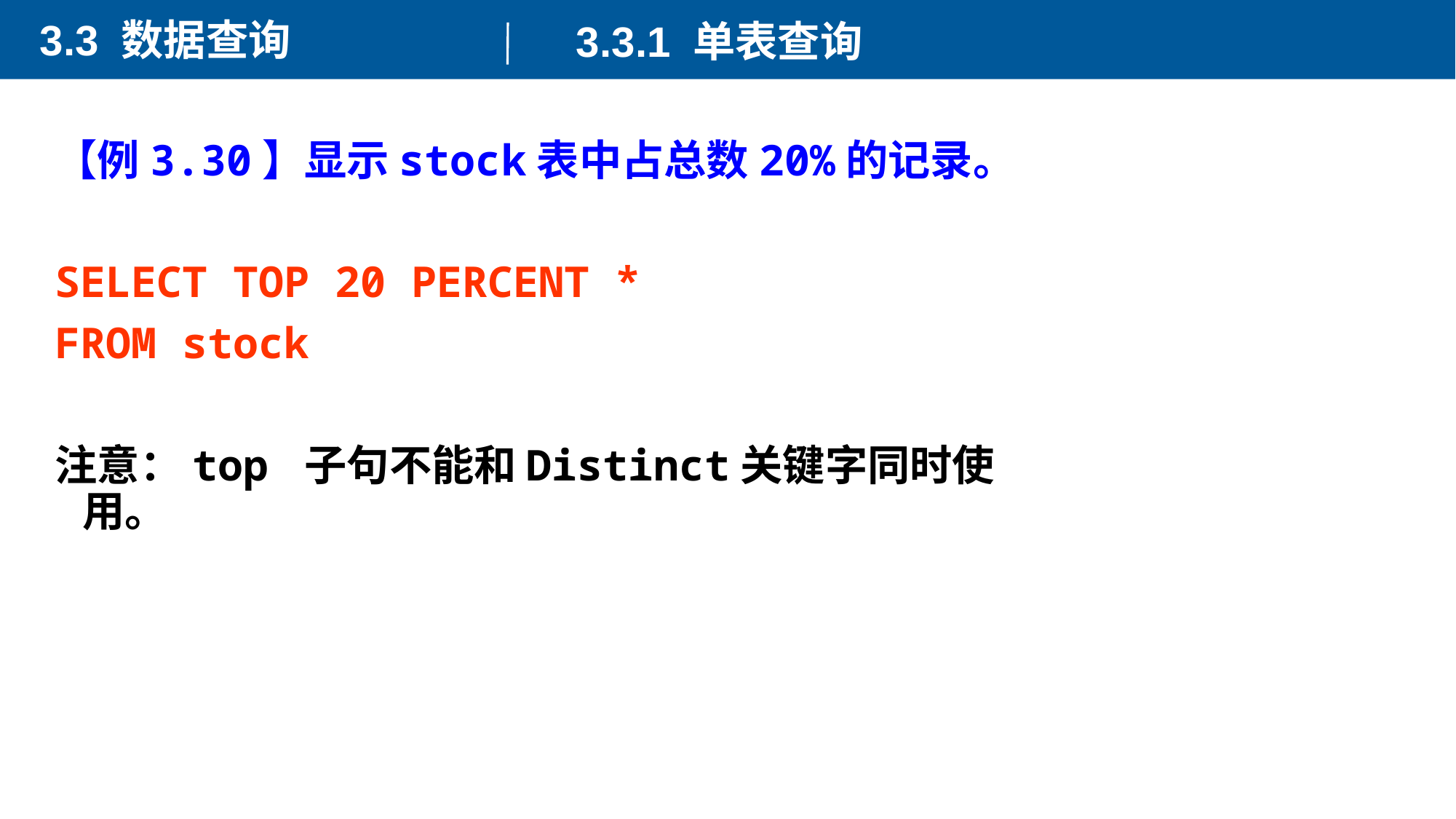

3.3 数据查询
3.3.1 单表查询
【例3.30】显示stock表中占总数20%的记录。

SELECT TOP 20 PERCENT *
FROM stock

注意：top 子句不能和Distinct关键字同时使用。